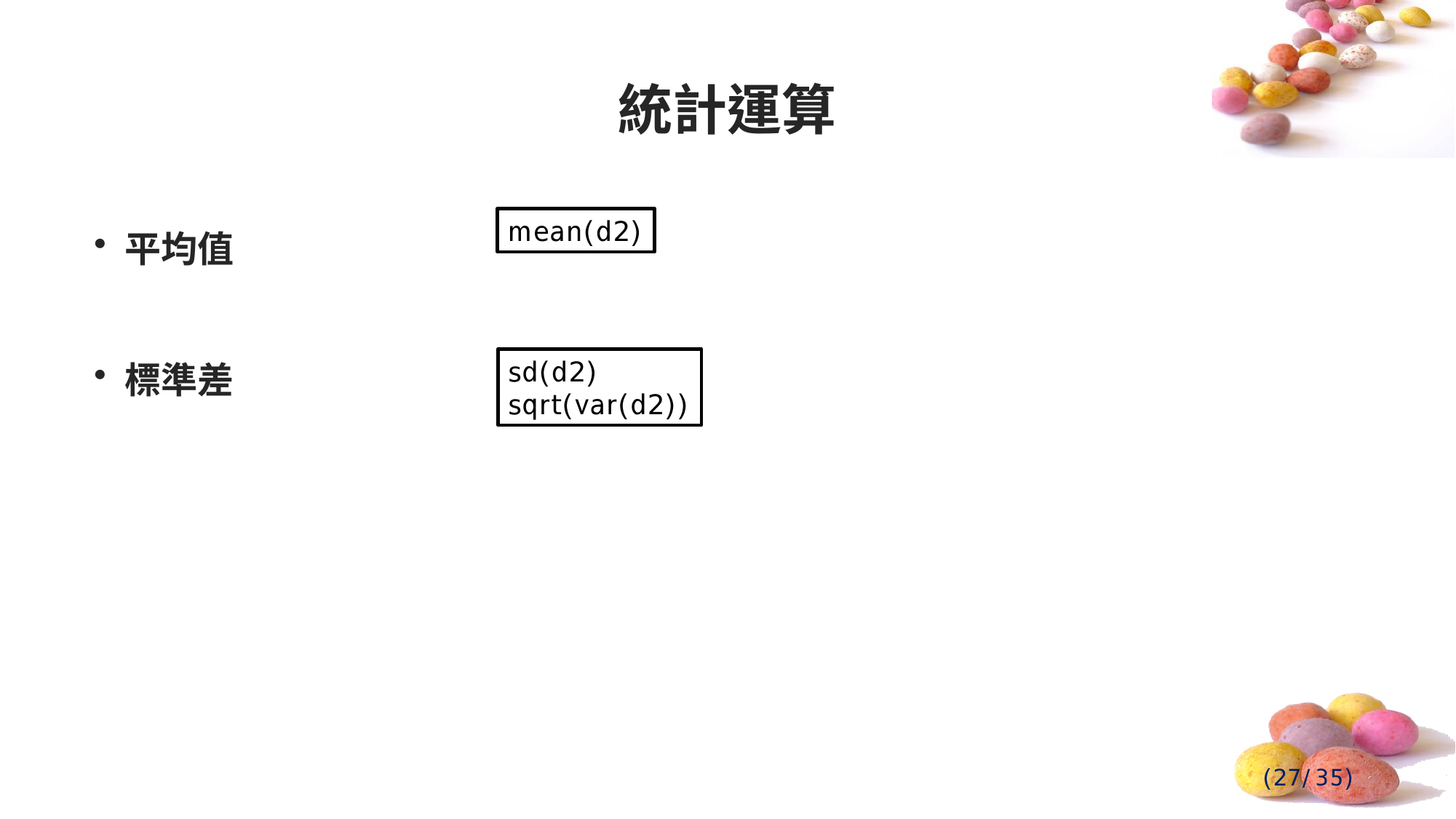

# 統計運算
平均值

標準差

mean(d2)
sd(d2)
sqrt(var(d2))